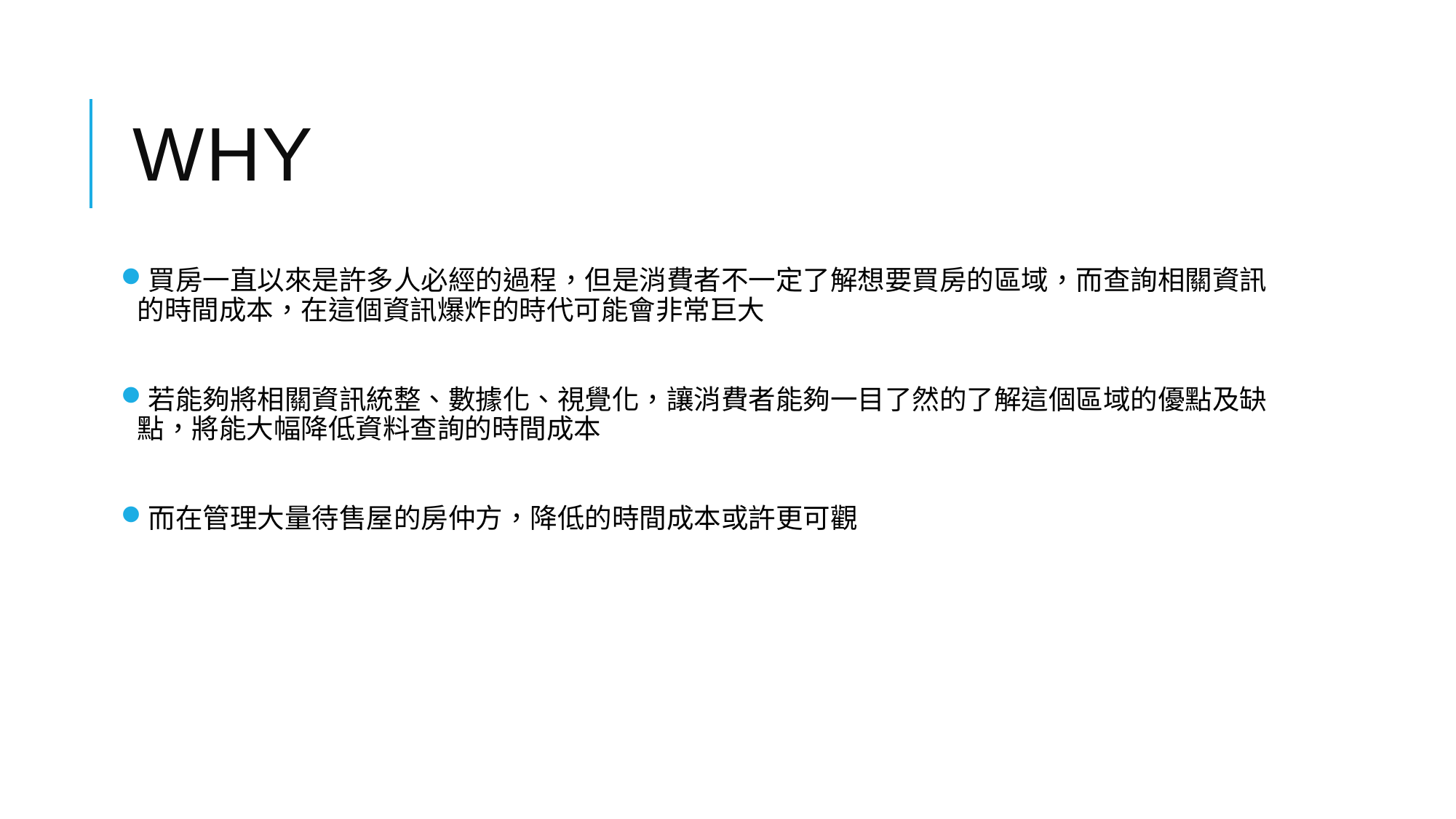

# Why
買房一直以來是許多人必經的過程，但是消費者不一定了解想要買房的區域，而查詢相關資訊的時間成本，在這個資訊爆炸的時代可能會非常巨大

若能夠將相關資訊統整、數據化、視覺化，讓消費者能夠一目了然的了解這個區域的優點及缺點，將能大幅降低資料查詢的時間成本

而在管理大量待售屋的房仲方，降低的時間成本或許更可觀